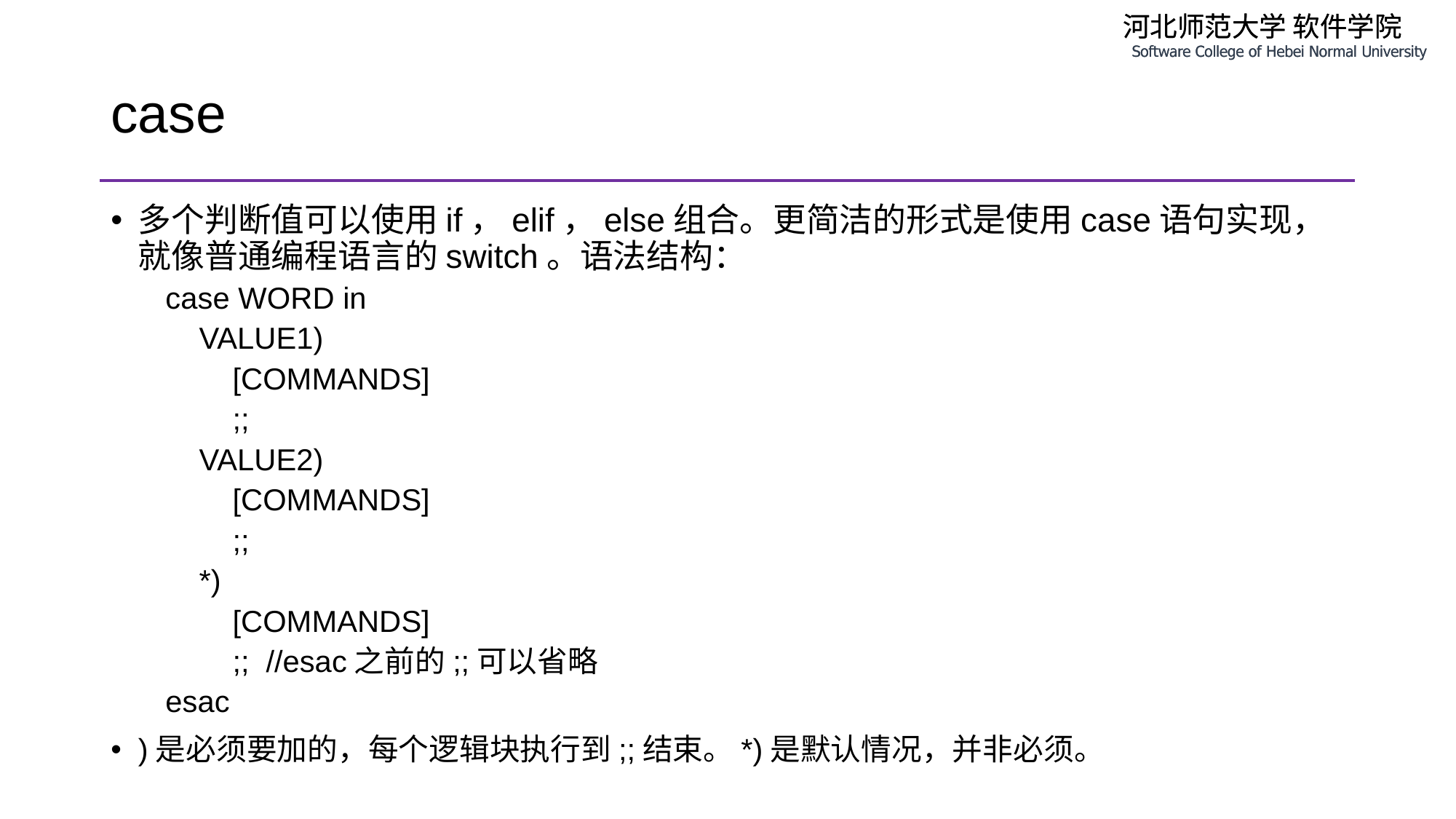

# case
多个判断值可以使用if，elif，else组合。更简洁的形式是使用case语句实现，就像普通编程语言的switch。语法结构：
case WORD in
    VALUE1)
        [COMMANDS]
        ;;
    VALUE2)
        [COMMANDS]
        ;;
    *)
        [COMMANDS]
        ;;  //esac之前的;;可以省略
esac
)是必须要加的，每个逻辑块执行到;;结束。*)是默认情况，并非必须。